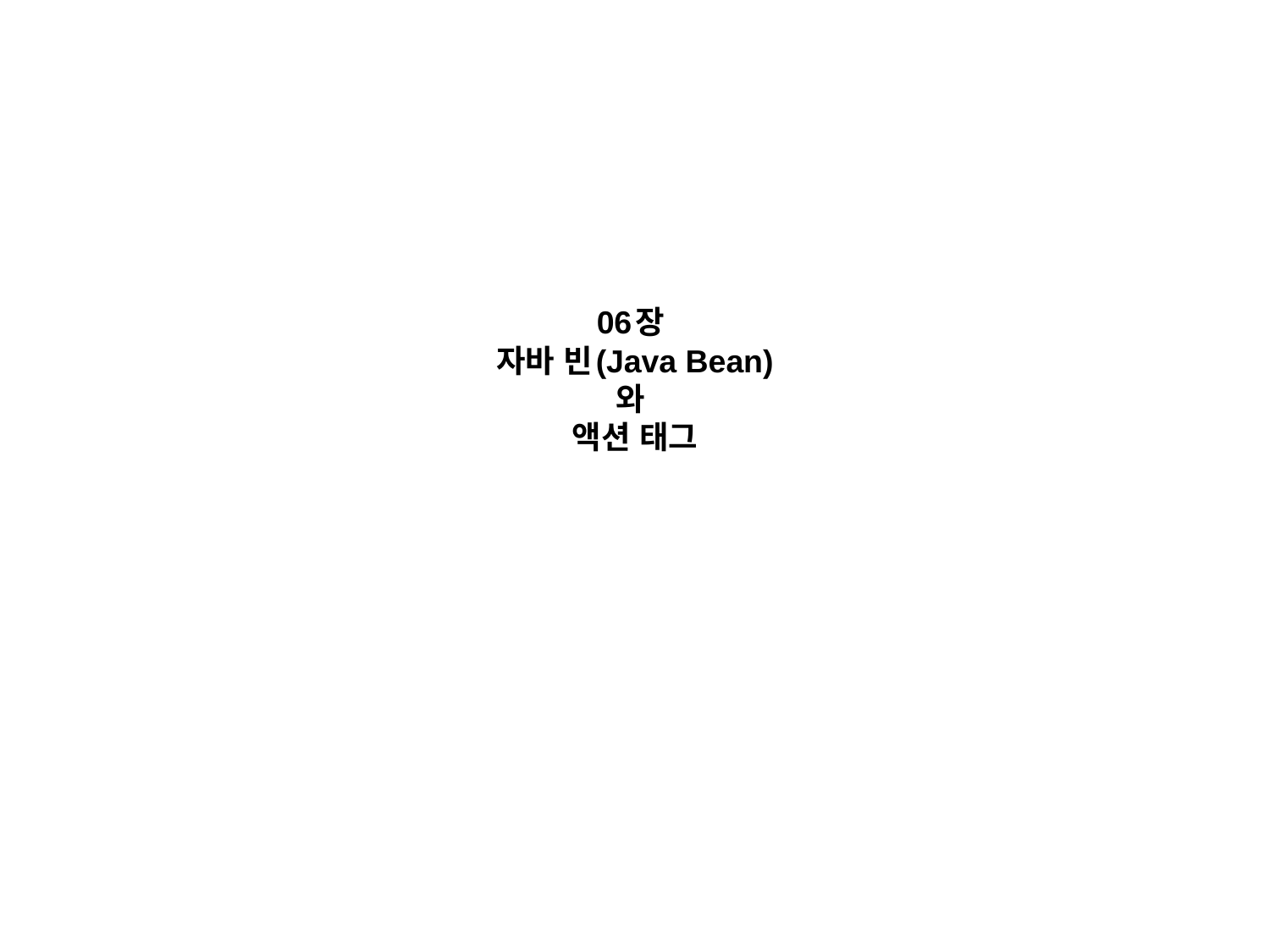

# 06장 자바 빈(Java Bean) 와 액션 태그